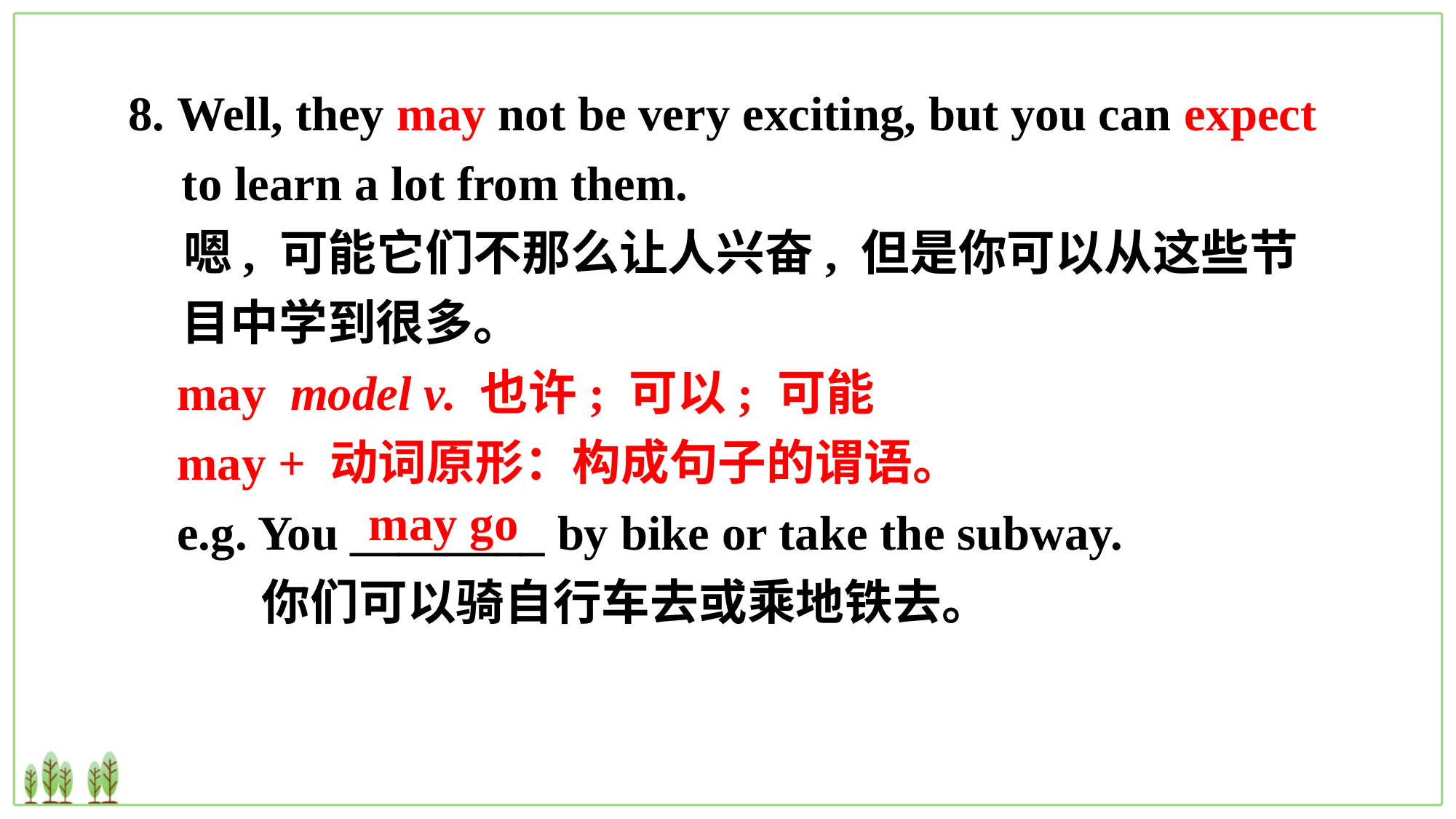

8. Well, they may not be very exciting, but you can expect to learn a lot from them.
    嗯, 可能它们不那么让人兴奋, 但是你可以从这些节目中学到很多。
    may  model v. 也许; 可以; 可能
    may + 动词原形：构成句子的谓语。
    e.g. You ________ by bike or take the subway.
           你们可以骑自行车去或乘地铁去。
may go